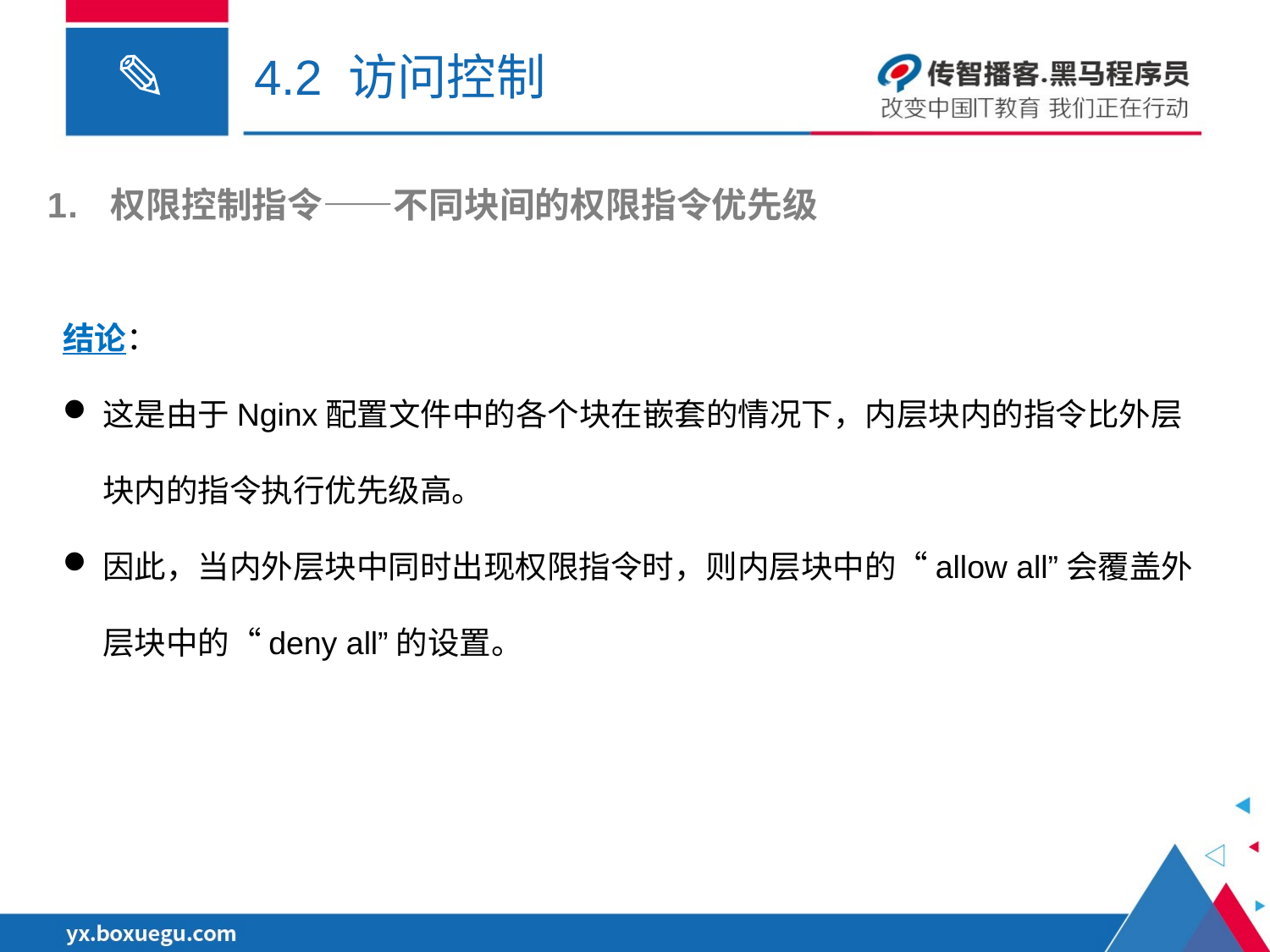

# 4.2 访问控制
权限控制指令——不同块间的权限指令优先级
结论：
这是由于Nginx配置文件中的各个块在嵌套的情况下，内层块内的指令比外层块内的指令执行优先级高。
因此，当内外层块中同时出现权限指令时，则内层块中的“allow all”会覆盖外层块中的“deny all”的设置。